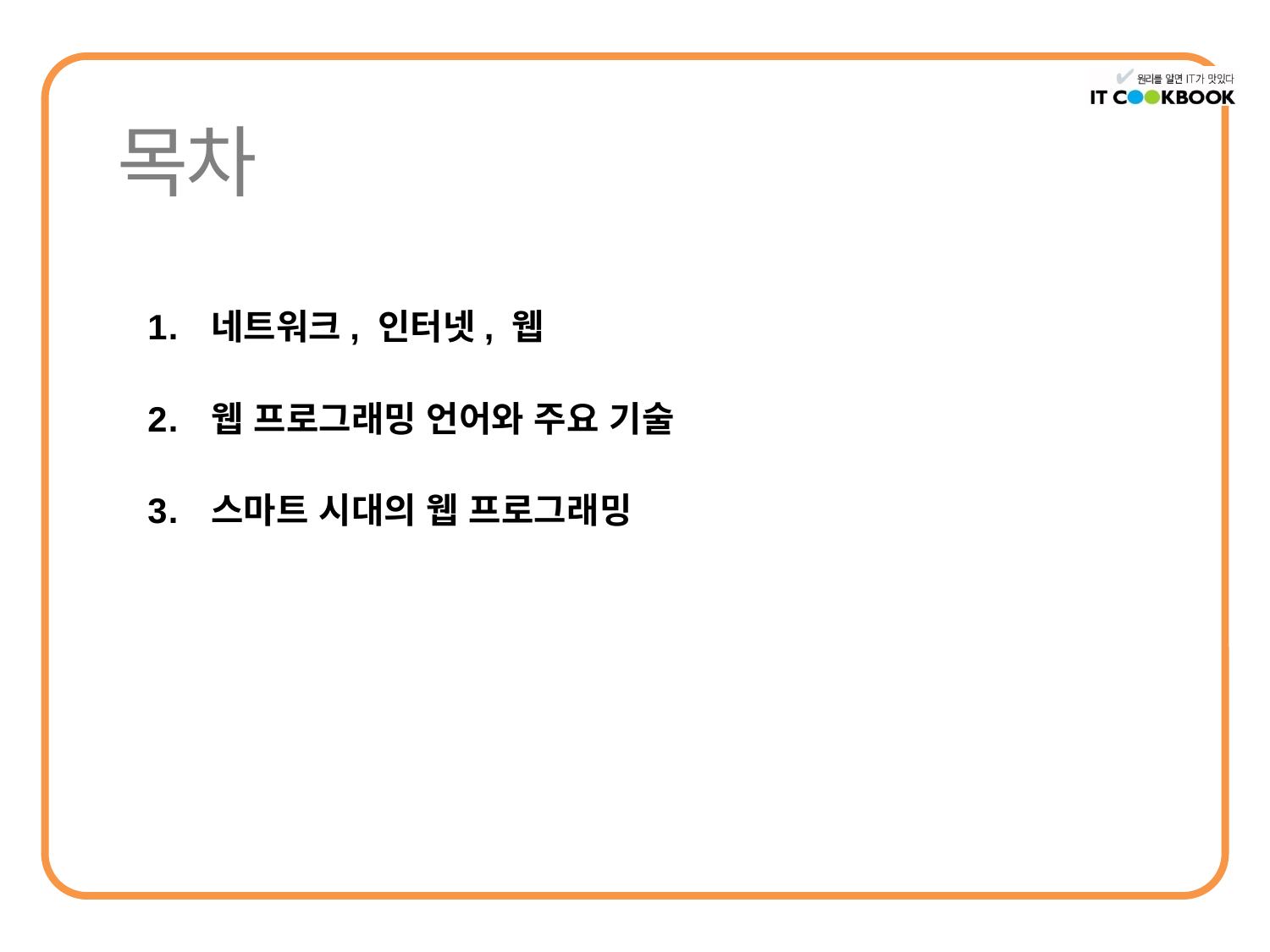

네트워크, 인터넷, 웹
웹 프로그래밍 언어와 주요 기술
스마트 시대의 웹 프로그래밍